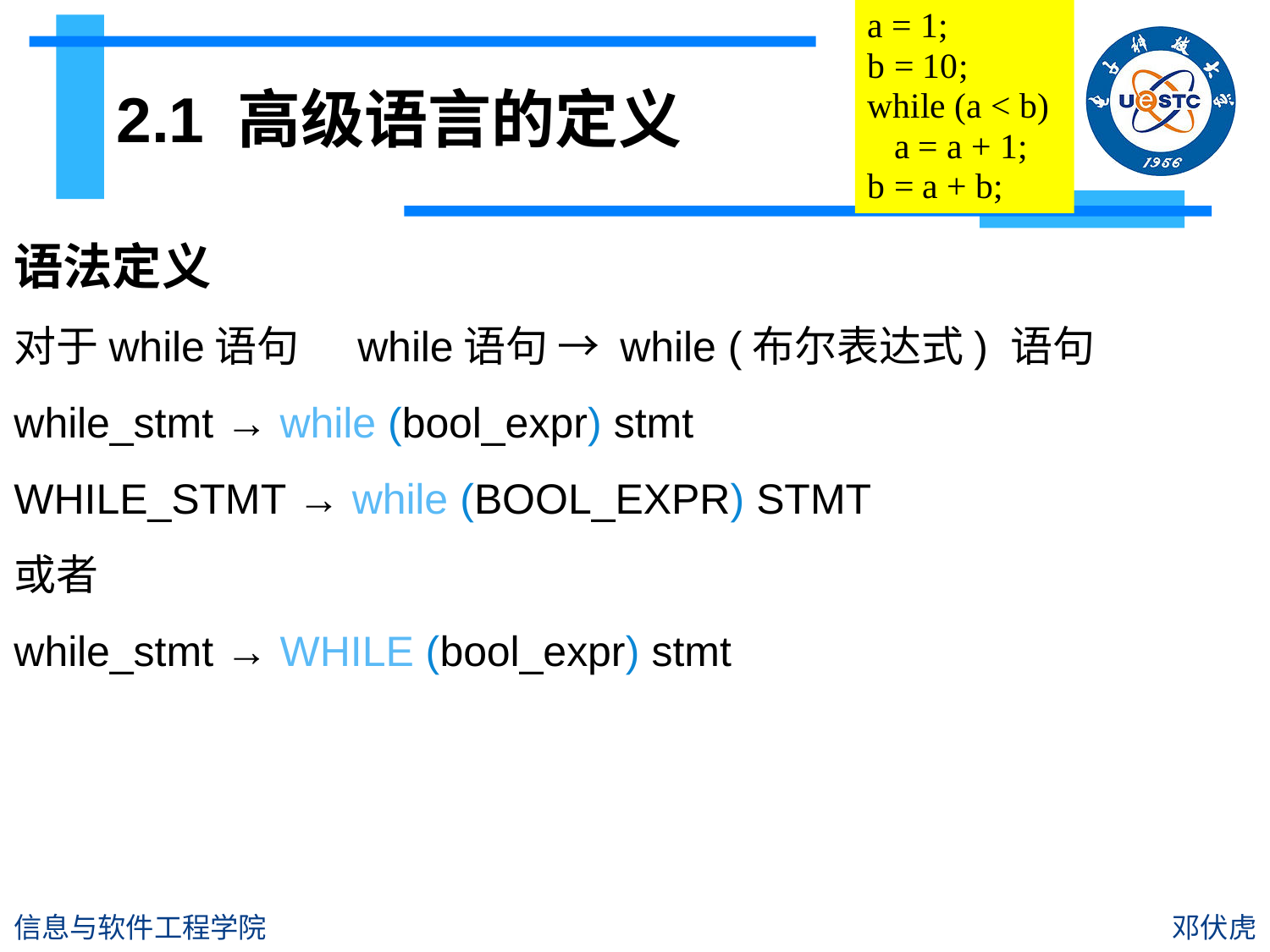

a = 1;
b = 10;
while (a < b)
   a = a + 1;
b = a + b;
# 2.1 高级语言的定义
语法定义
对于while语句     while语句 → while (布尔表达式) 语句
while_stmt → while (bool_expr) stmt
WHILE_STMT → while (BOOL_EXPR) STMT
或者
while_stmt → WHILE (bool_expr) stmt
10
信息与软件工程学院
邓伏虎